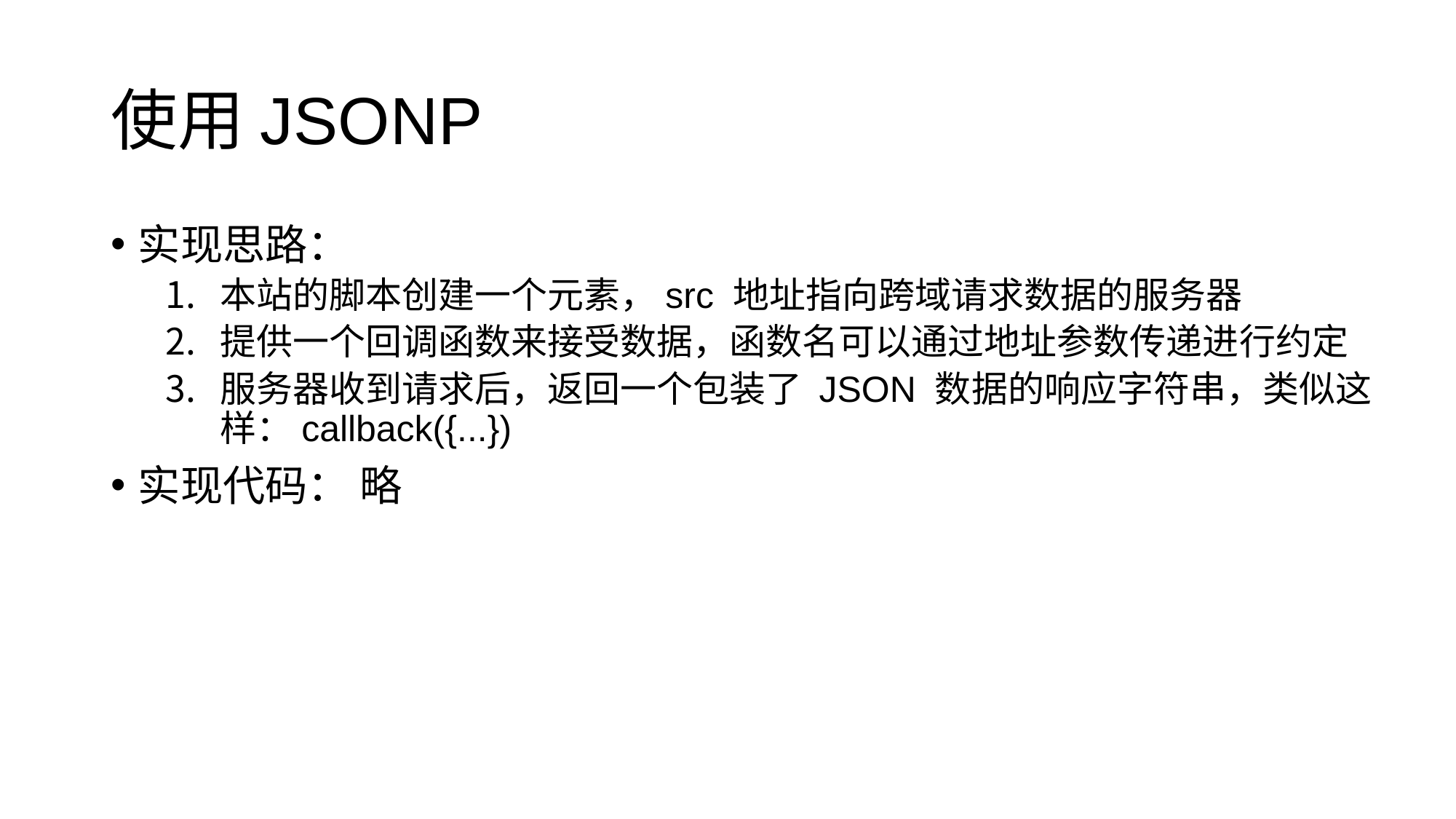

# 使用JSONP
实现思路：
本站的脚本创建一个元素，src 地址指向跨域请求数据的服务器
提供一个回调函数来接受数据，函数名可以通过地址参数传递进行约定
服务器收到请求后，返回一个包装了 JSON 数据的响应字符串，类似这样：callback({...})
实现代码： 略